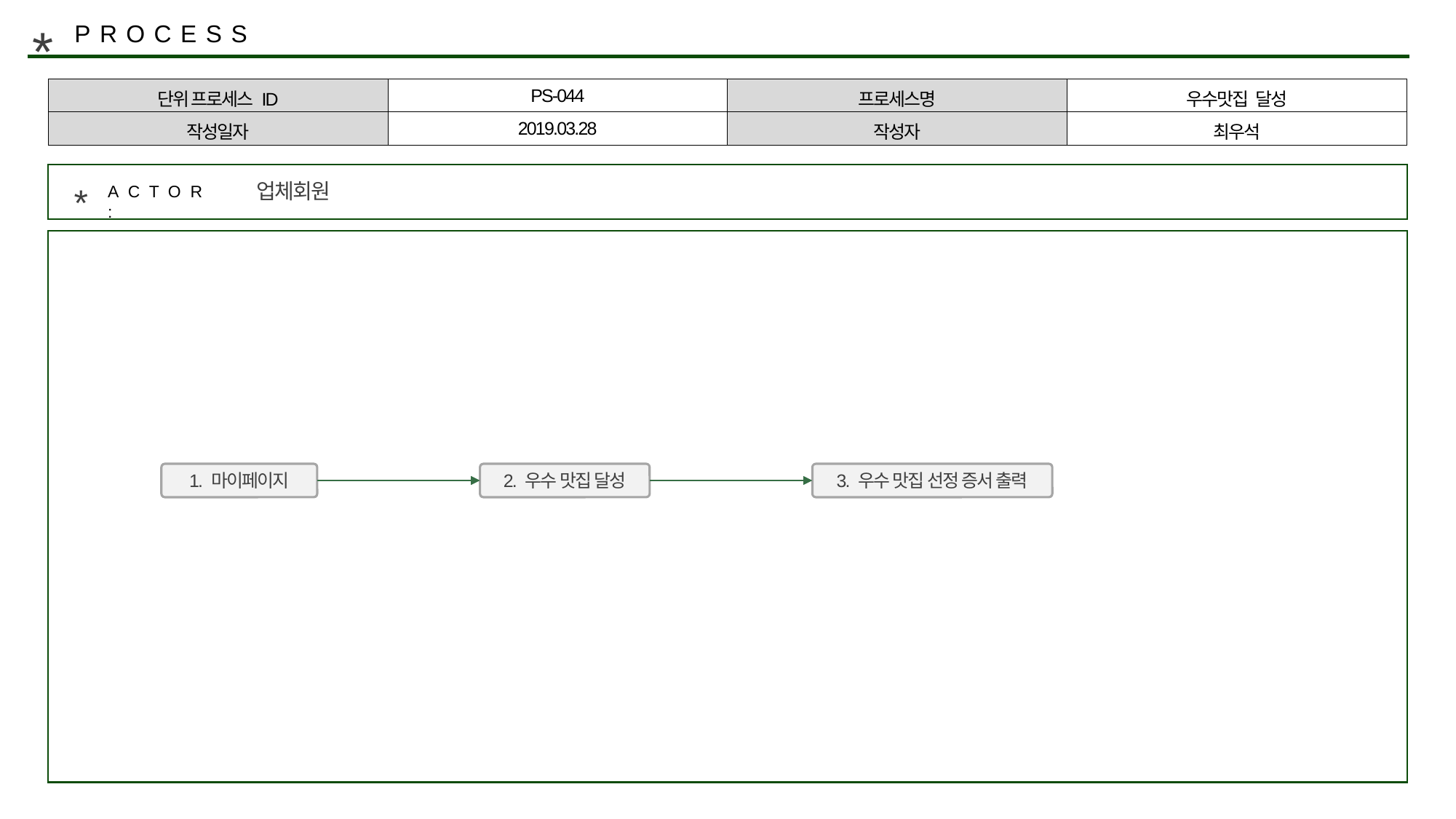

*
PROCESS
| 단위 프로세스 ID | PS-044 | 프로세스명 | 우수맛집 달성 |
| --- | --- | --- | --- |
| 작성일자 | 2019.03.28 | 작성자 | 최우석 |

업체회원
*
ACTOR :

1. 마이페이지
2. 우수 맛집 달성
3. 우수 맛집 선정 증서 출력